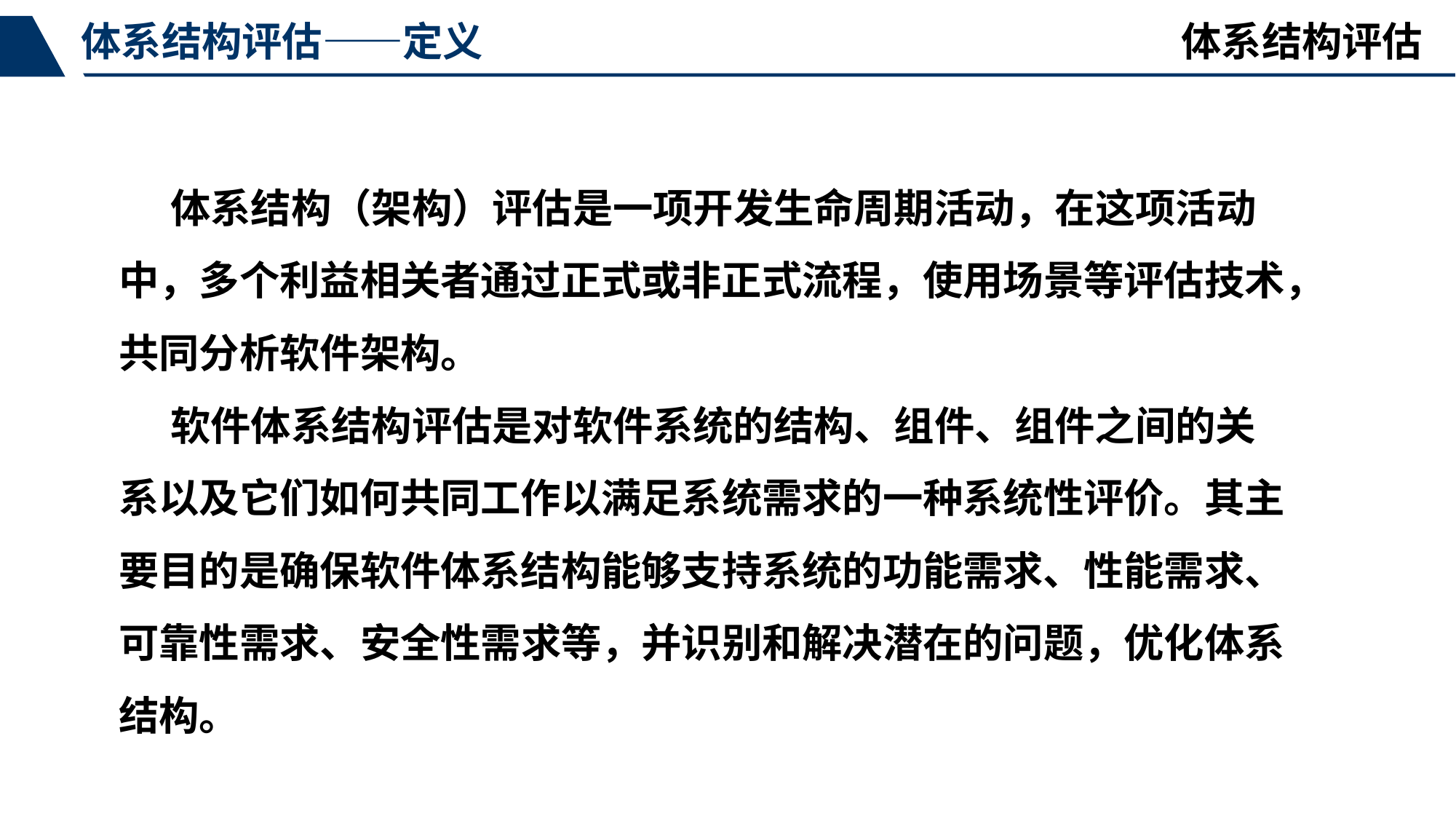

体系结构评估

体系结构评估——定义

体系结构（架构）评估是一项开发生命周期活动，在这项活动中，多个利益相关者通过正式或非正式流程，使用场景等评估技术，共同分析软件架构。
软件体系结构评估是对软件系统的结构、组件、组件之间的关系以及它们如何共同工作以满足系统需求的一种系统性评价。其主要目的是确保软件体系结构能够支持系统的功能需求、性能需求、可靠性需求、安全性需求等，并识别和解决潜在的问题，优化体系结构。